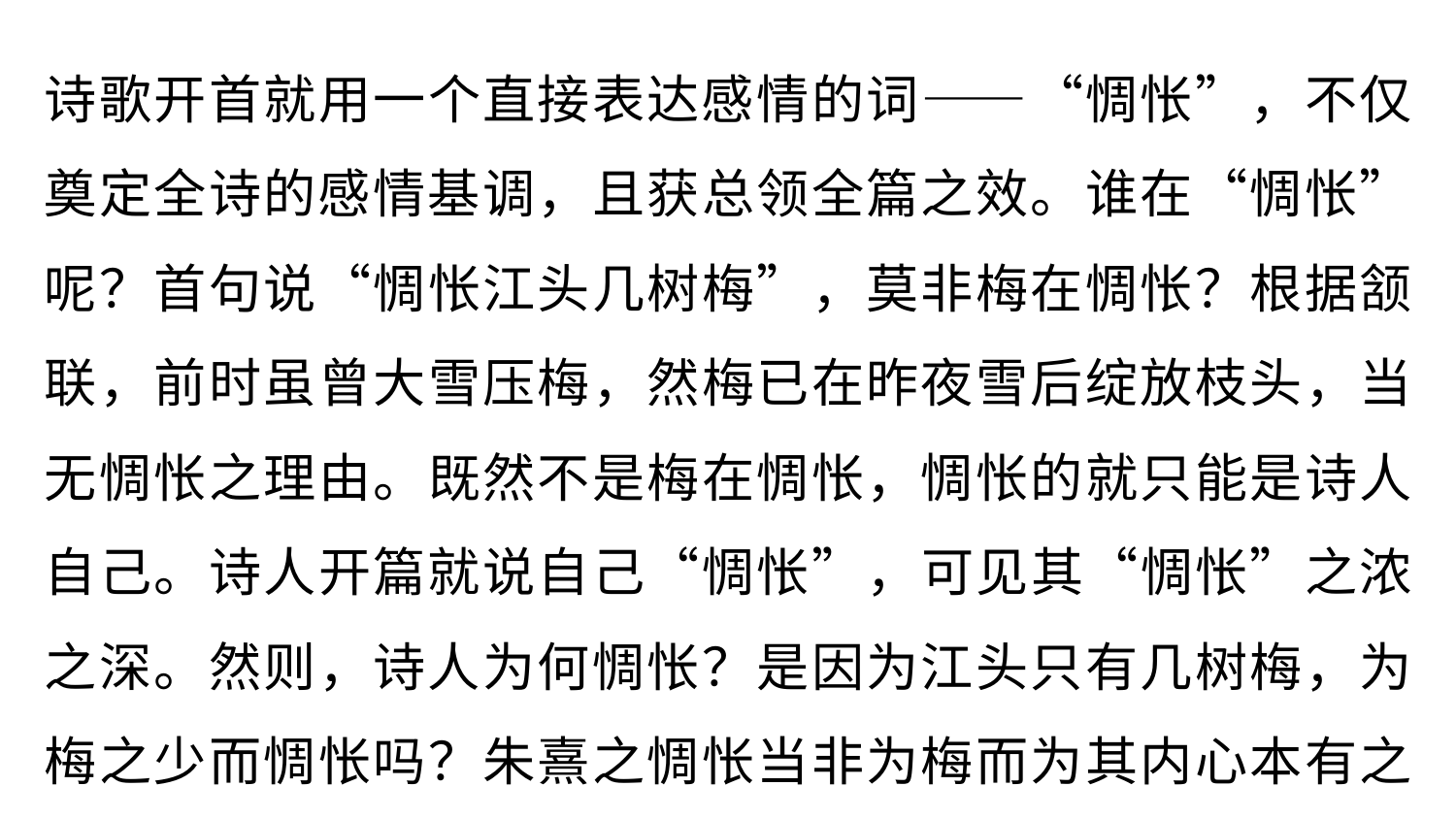

诗歌开首就用一个直接表达感情的词——“惆怅”，不仅奠定全诗的感情基调，且获总领全篇之效。谁在“惆怅”呢？首句说“惆怅江头几树梅”，莫非梅在惆怅？根据颔联，前时虽曾大雪压梅，然梅已在昨夜雪后绽放枝头，当无惆怅之理由。既然不是梅在惆怅，惆怅的就只能是诗人自己。诗人开篇就说自己“惆怅”，可见其“惆怅”之浓之深。然则，诗人为何惆怅？是因为江头只有几树梅，为梅之少而惆怅吗？朱熹之惆怅当非为梅而为其内心本有之情绪。